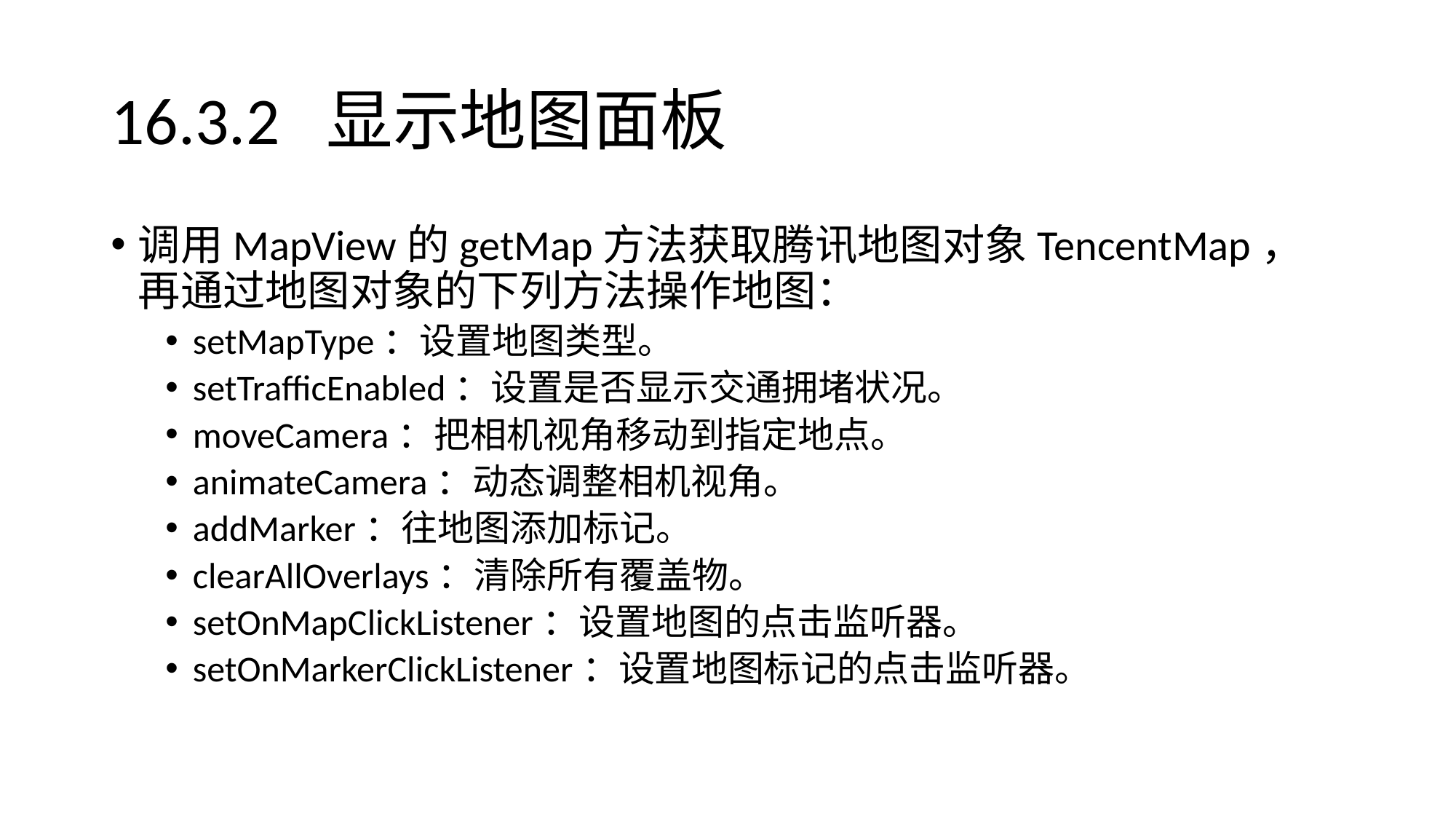

# 16.3.2  显示地图面板
调用MapView的getMap方法获取腾讯地图对象TencentMap，再通过地图对象的下列方法操作地图：
setMapType：设置地图类型。
setTrafficEnabled：设置是否显示交通拥堵状况。
moveCamera：把相机视角移动到指定地点。
animateCamera：动态调整相机视角。
addMarker：往地图添加标记。
clearAllOverlays：清除所有覆盖物。
setOnMapClickListener：设置地图的点击监听器。
setOnMarkerClickListener：设置地图标记的点击监听器。